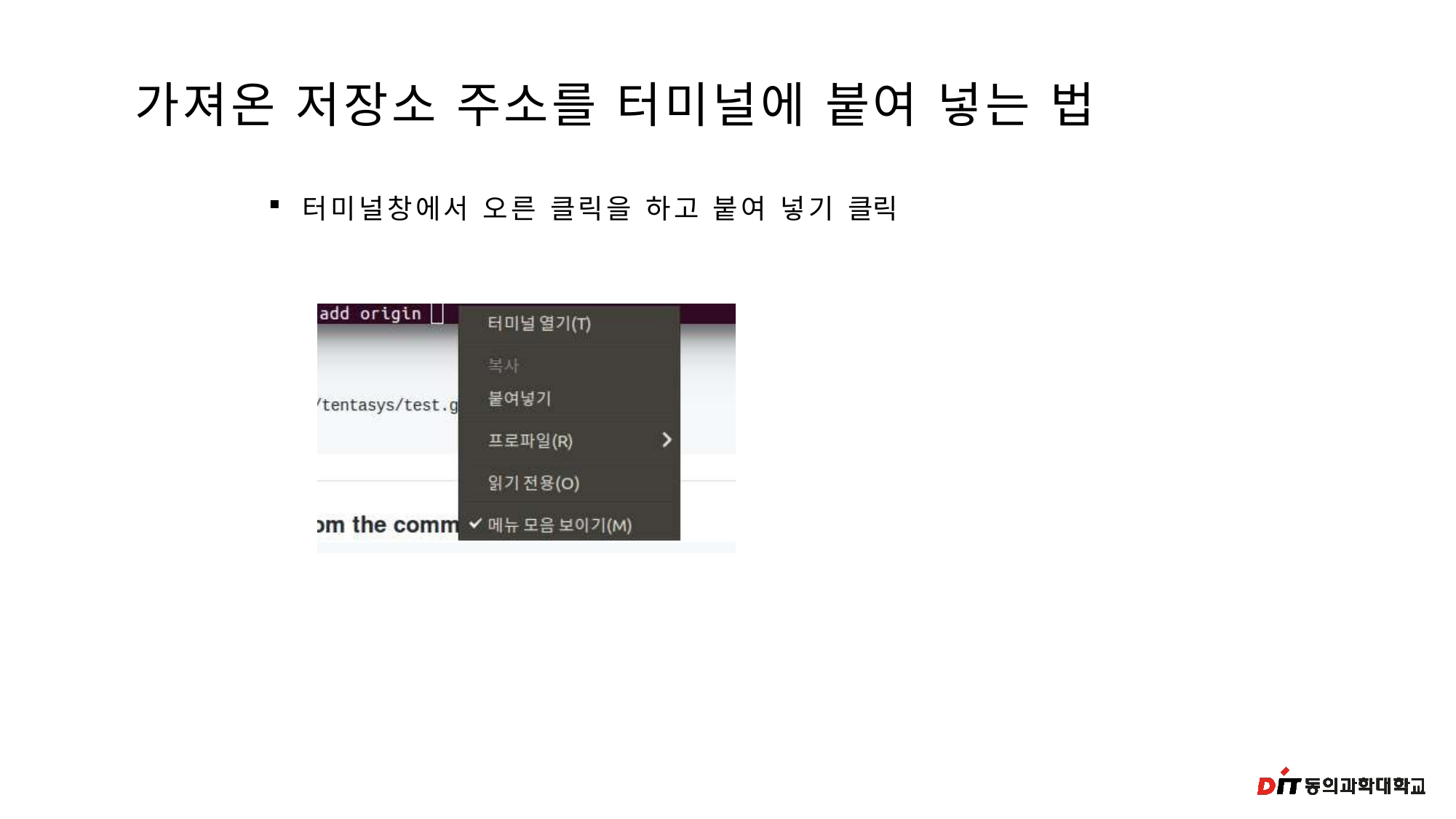

# 가져온 저장소 주소를 터미널에 붙여 넣는 법
터미널창에서 오른 클릭을 하고 붙여 넣기 클릭